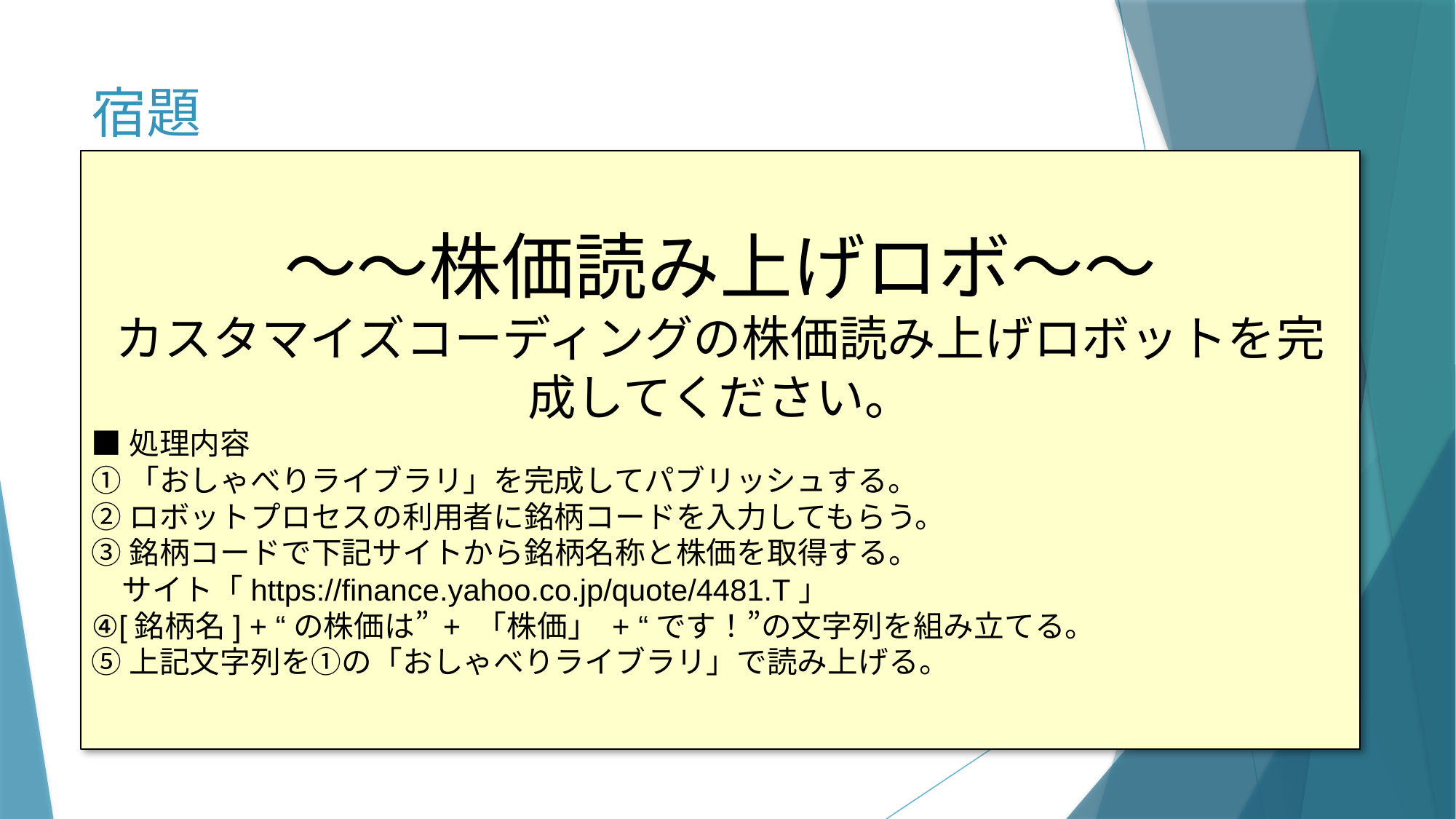

# 宿題
～～株価読み上げロボ～～
カスタマイズコーディングの株価読み上げロボットを完成してください。
■処理内容
①「おしゃべりライブラリ」を完成してパブリッシュする。
②ロボットプロセスの利用者に銘柄コードを入力してもらう。
③銘柄コードで下記サイトから銘柄名称と株価を取得する。
　サイト「https://finance.yahoo.co.jp/quote/4481.T」
④[銘柄名] + “の株価は” + 「株価」 + “です！”の文字列を組み立てる。
⑤上記文字列を①の「おしゃべりライブラリ」で読み上げる。